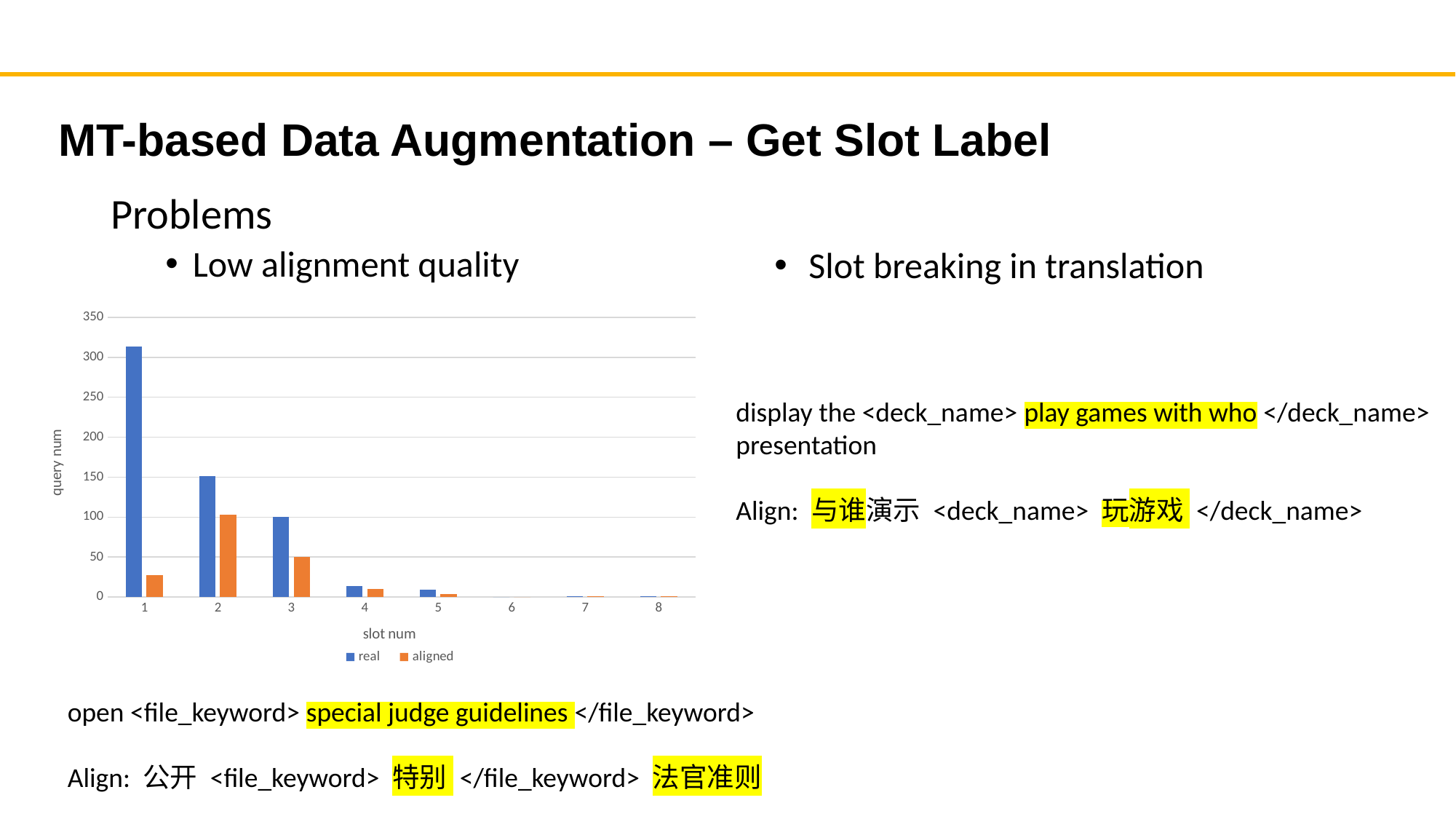

MT-based Data Augmentation – Get Slot Label
Problems
Low alignment quality

Slot breaking in translation

### Chart

| Category | real | aligned |
|---|---|---|
display the <deck_name> play games with who </deck_name> presentation

Align: 与谁演示 <deck_name> 玩游戏 </deck_name>
open <file_keyword> special judge guidelines </file_keyword>

Align: 公开 <file_keyword> 特别 </file_keyword> 法官准则